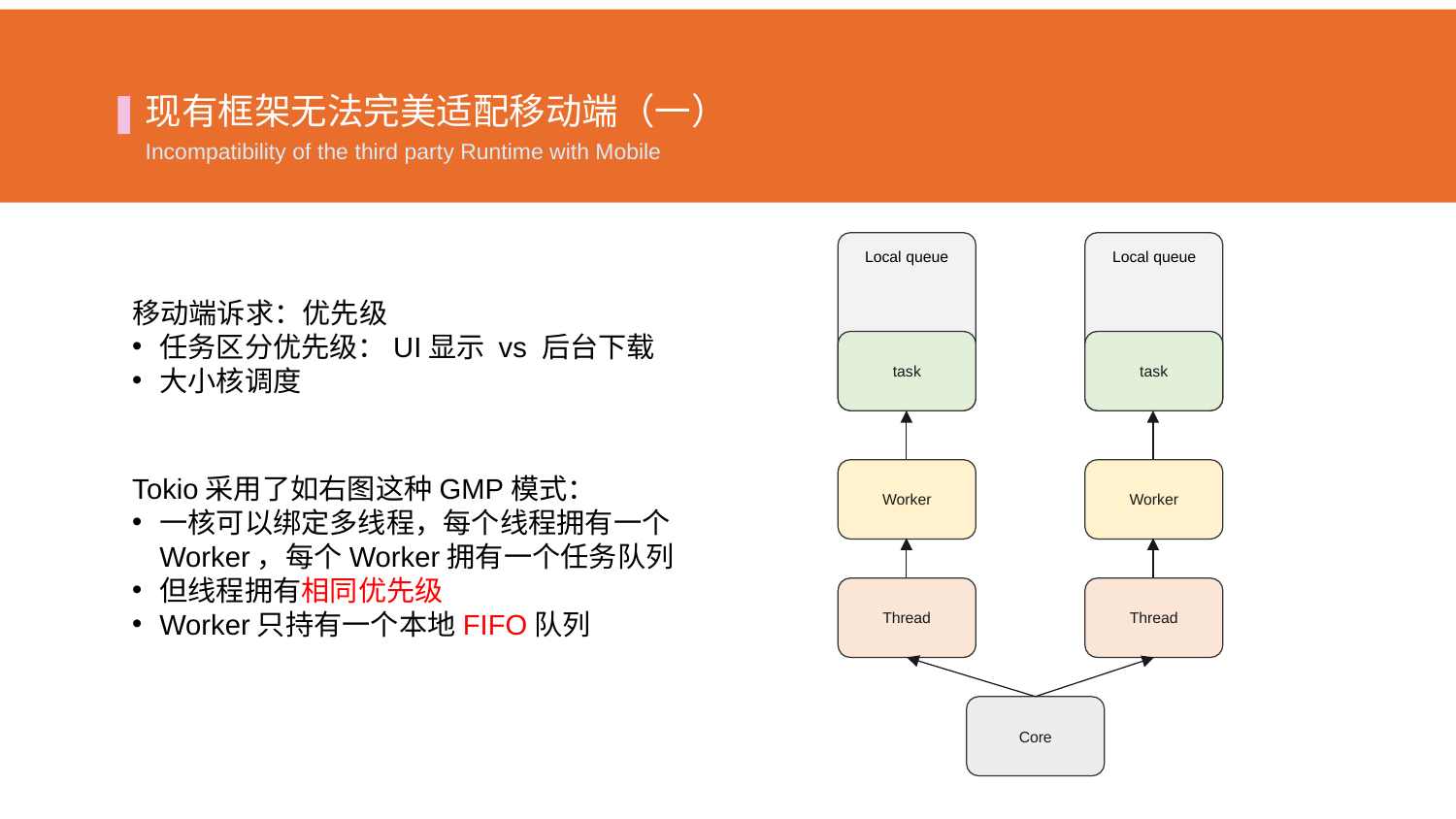

现有框架无法完美适配移动端（一）

Incompatibility of the third party Runtime with Mobile

Local queue
Local queue
移动端诉求：优先级
任务区分优先级：UI显示 vs 后台下载
大小核调度

task
task

Worker
Worker
Tokio采用了如右图这种GMP模式：
一核可以绑定多线程，每个线程拥有一个Worker，每个Worker拥有一个任务队列
但线程拥有相同优先级
Worker只持有一个本地FIFO队列

Thread
Thread

Core